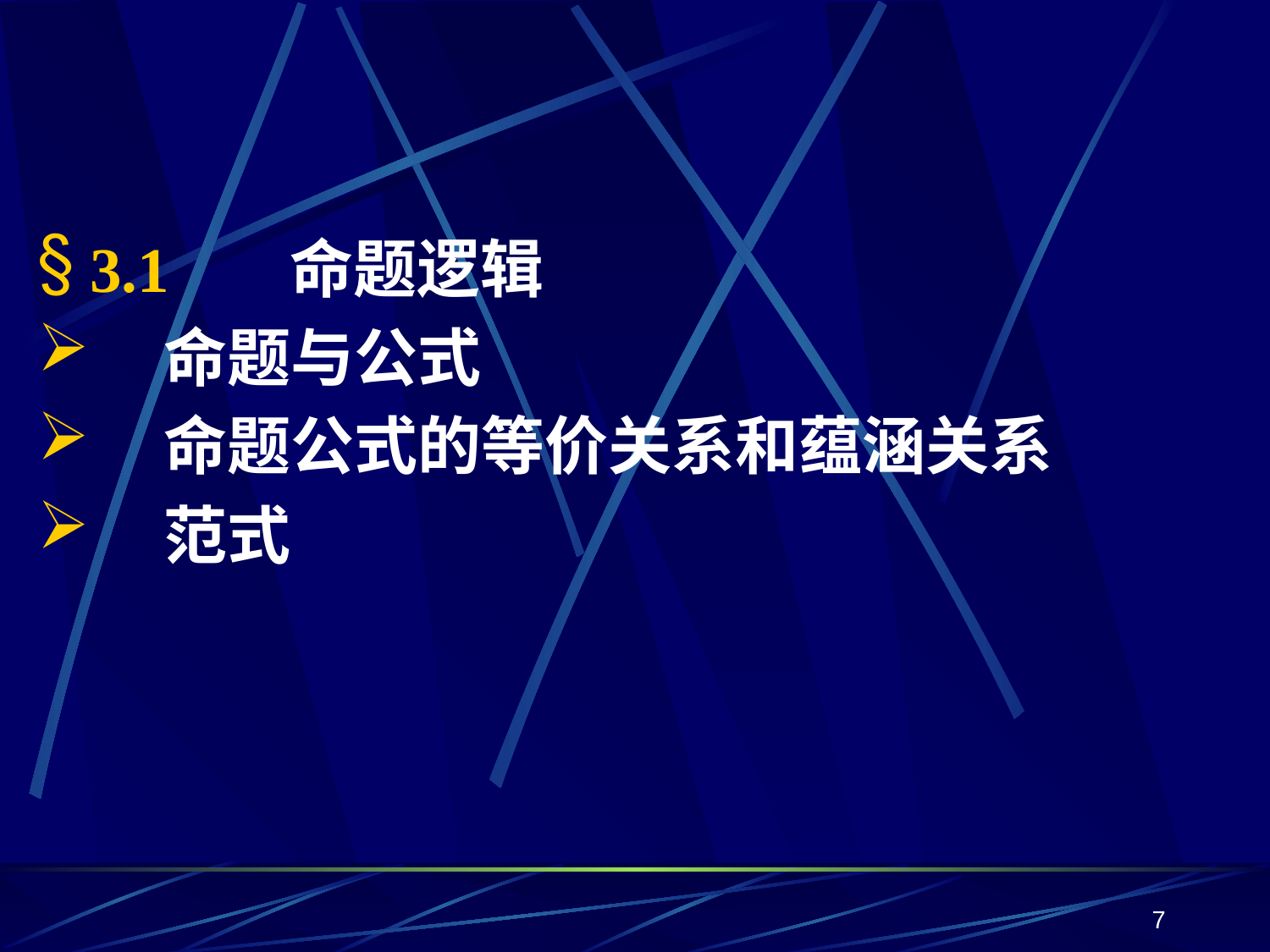

#
3.1  	命题逻辑
    命题与公式
    命题公式的等价关系和蕴涵关系
    范式

7